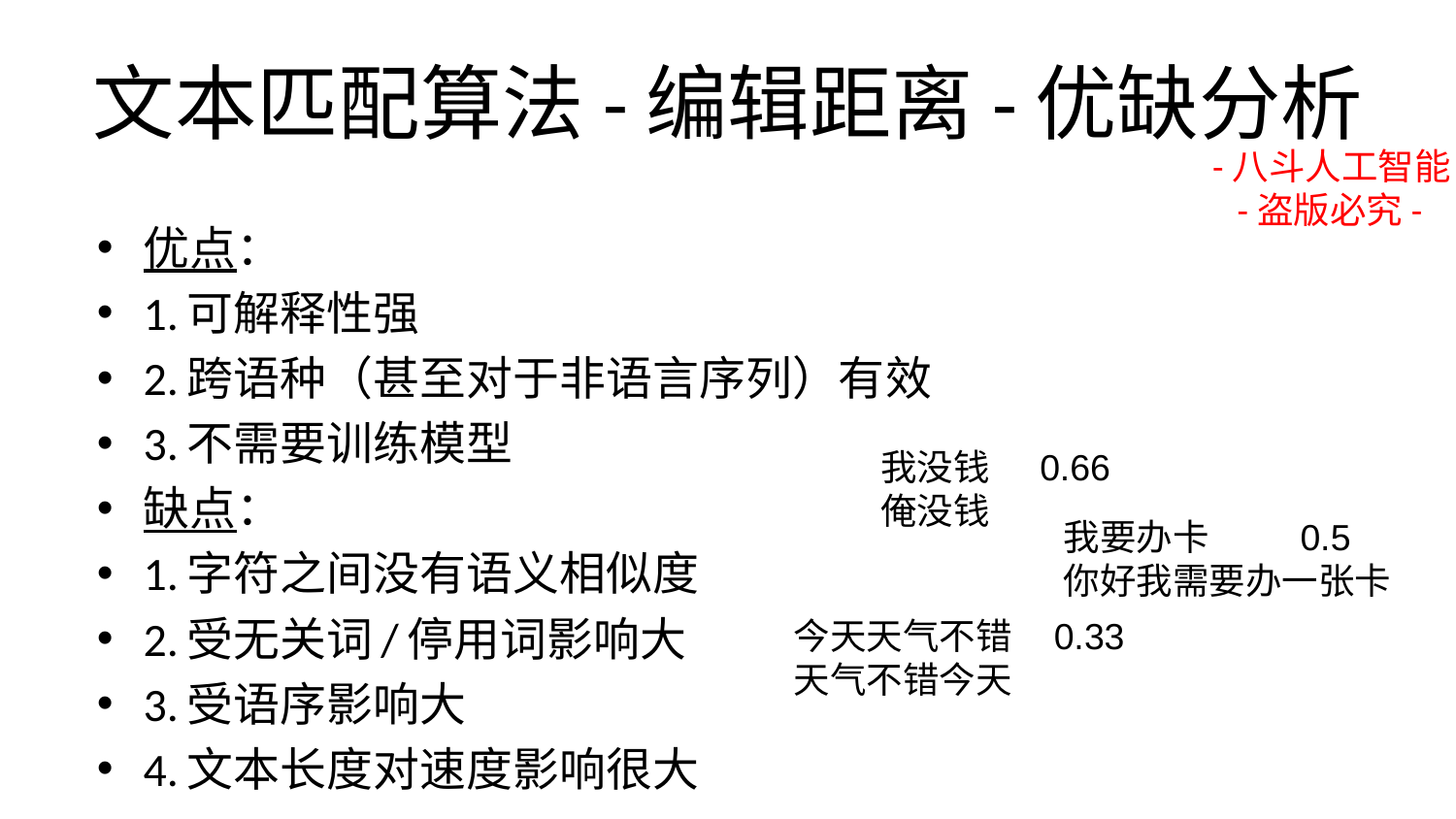

# 文本匹配算法-编辑距离-优缺分析
-八斗人工智能-
   -盗版必究-
优点：
1.可解释性强
2.跨语种（甚至对于非语言序列）有效
3.不需要训练模型
缺点：
1.字符之间没有语义相似度
2.受无关词/停用词影响大
3.受语序影响大
4.文本长度对速度影响很大

我没钱     0.66
俺没钱
我要办卡          0.5
你好我需要办一张卡
今天天气不错    0.33
天气不错今天